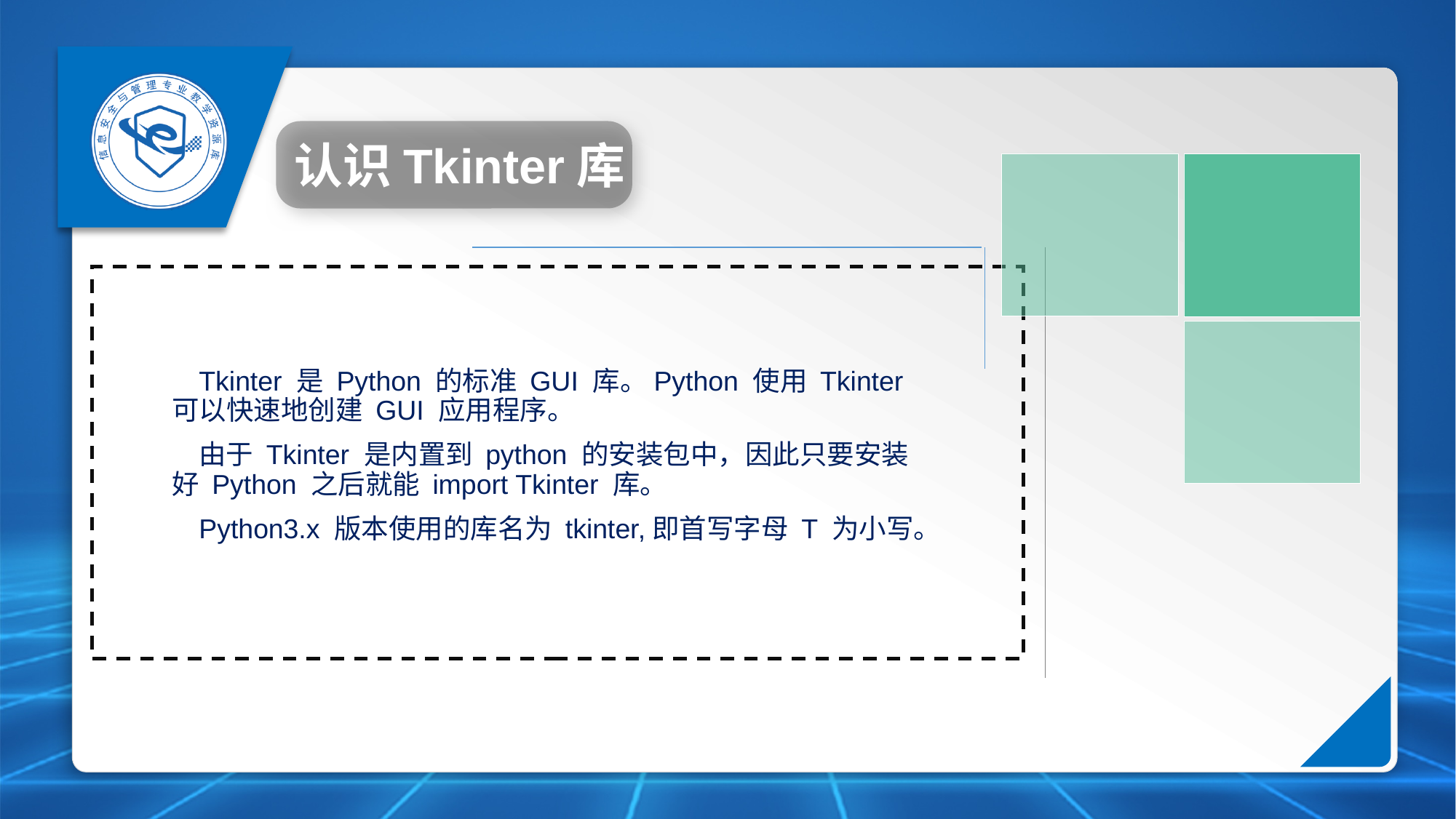

认识Tkinter库

Tkinter 是 Python 的标准 GUI 库。Python 使用 Tkinter 可以快速地创建 GUI 应用程序。
由于 Tkinter 是内置到 python 的安装包中，因此只要安装好 Python 之后就能 import Tkinter 库。
Python3.x 版本使用的库名为 tkinter,即首写字母 T 为小写。